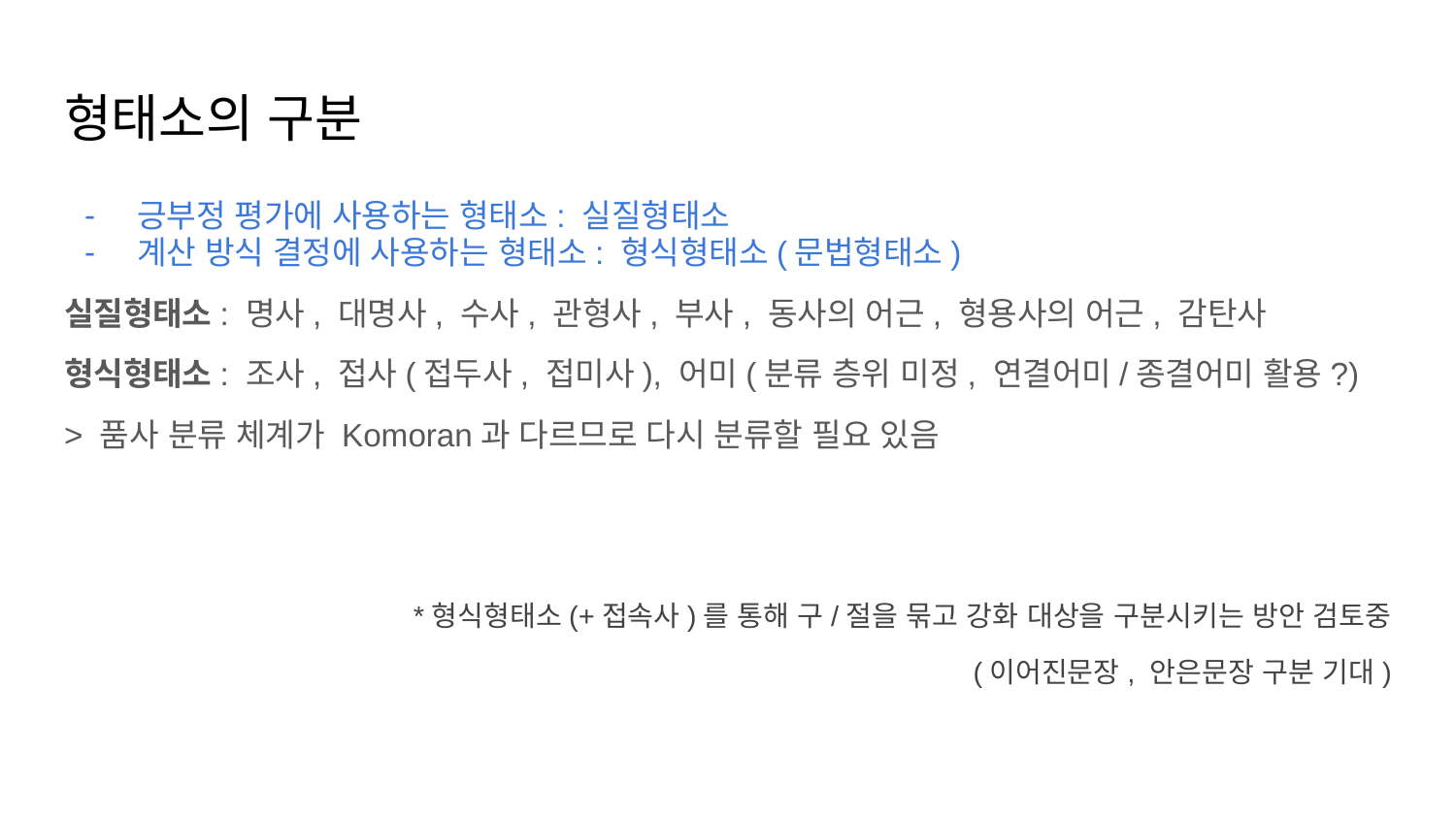

# 형태소의 구분
긍부정 평가에 사용하는 형태소: 실질형태소
계산 방식 결정에 사용하는 형태소: 형식형태소(문법형태소)
실질형태소: 명사, 대명사, 수사, 관형사, 부사, 동사의 어근, 형용사의 어근, 감탄사
형식형태소: 조사, 접사(접두사, 접미사), 어미(분류 층위 미정, 연결어미/종결어미 활용?)
> 품사 분류 체계가 Komoran과 다르므로 다시 분류할 필요 있음

*형식형태소(+접속사)를 통해 구/절을 묶고 강화 대상을 구분시키는 방안 검토중
(이어진문장, 안은문장 구분 기대)